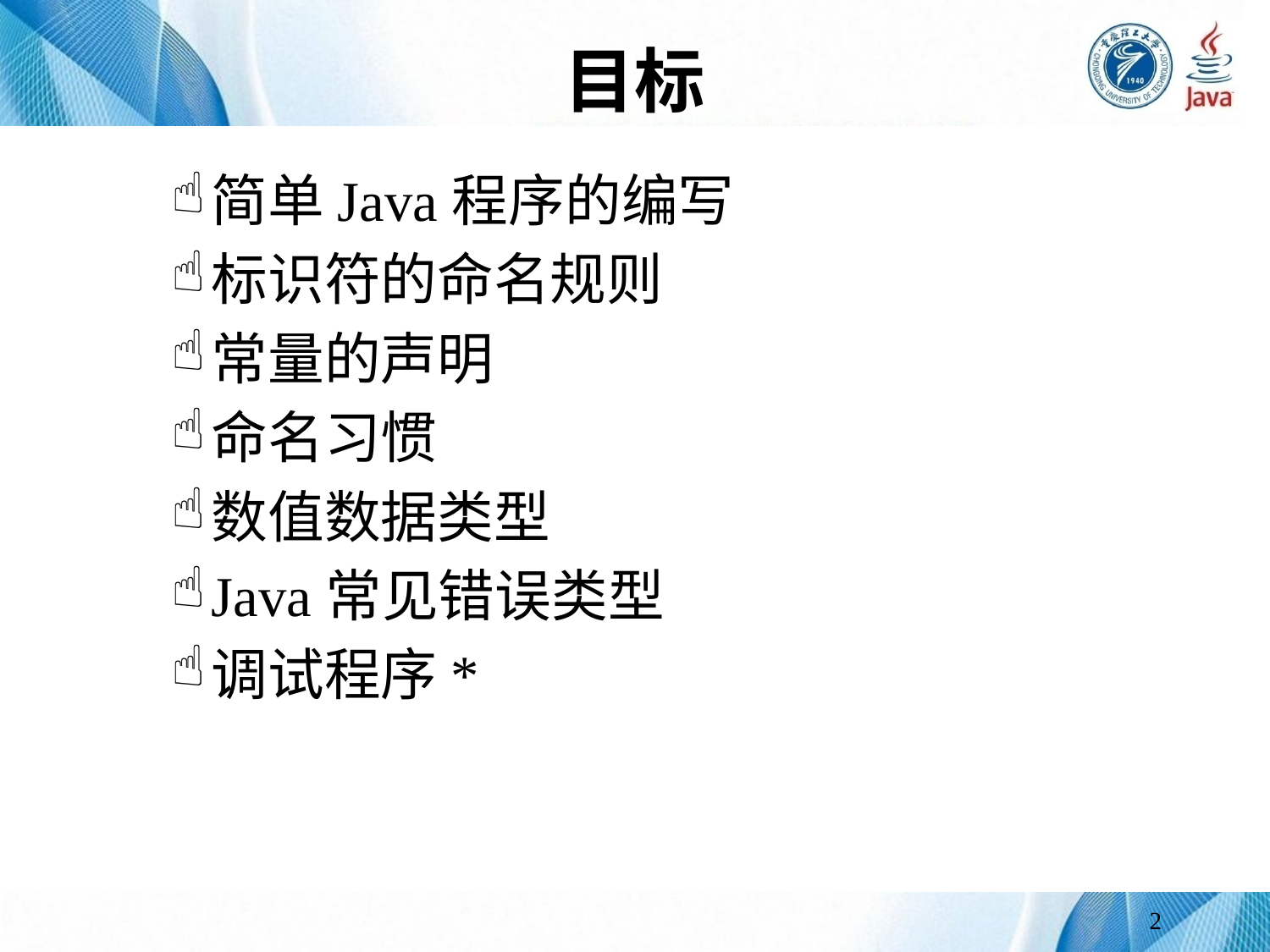

# 目标
简单Java程序的编写
标识符的命名规则
常量的声明
命名习惯
数值数据类型
Java常见错误类型
调试程序*
2